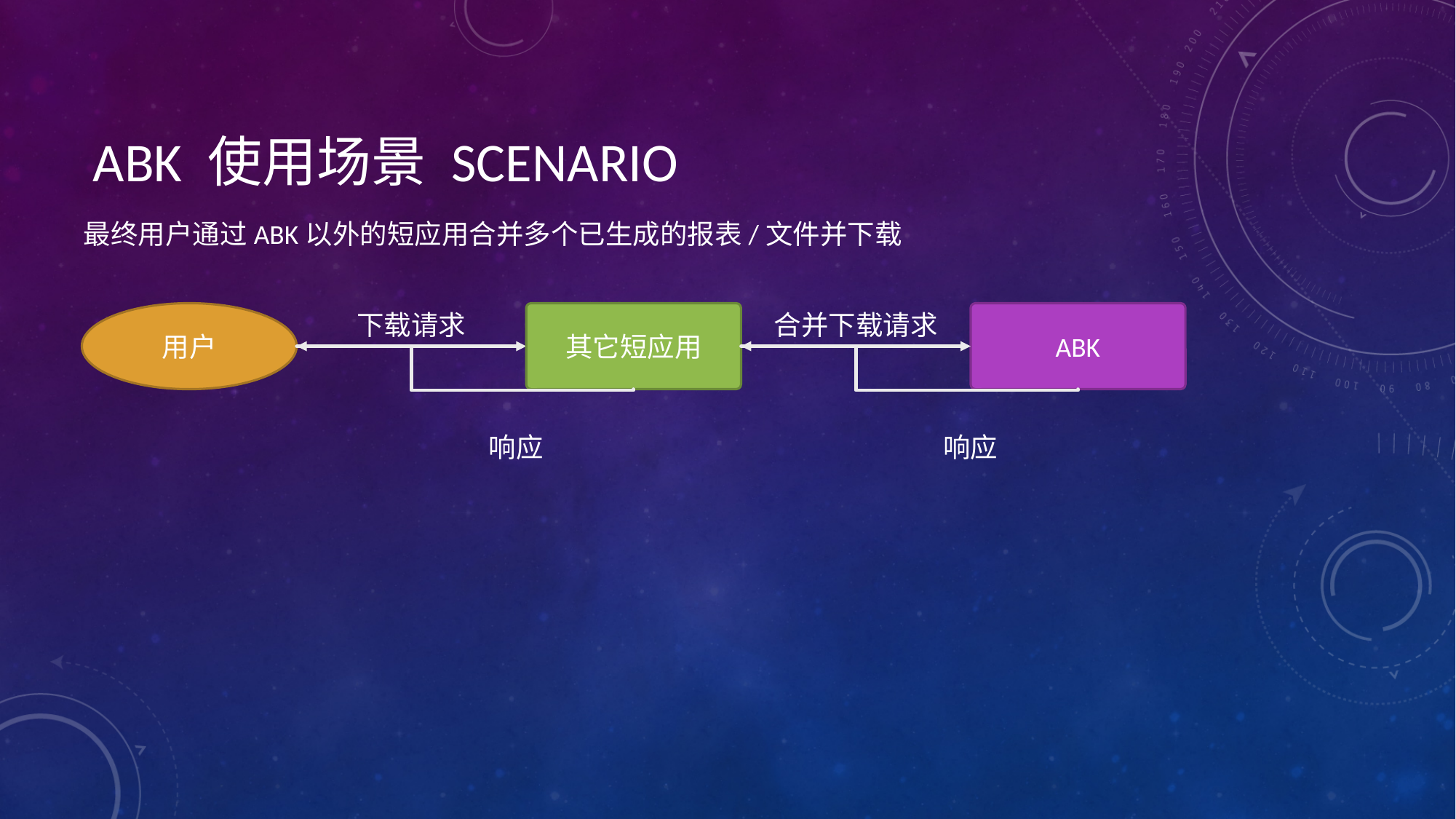

# ABK 使用场景 scenario
最终用户通过ABK以外的短应用合并多个已生成的报表/文件并下载
下载请求
合并下载请求
用户
其它短应用
ABK
响应
响应